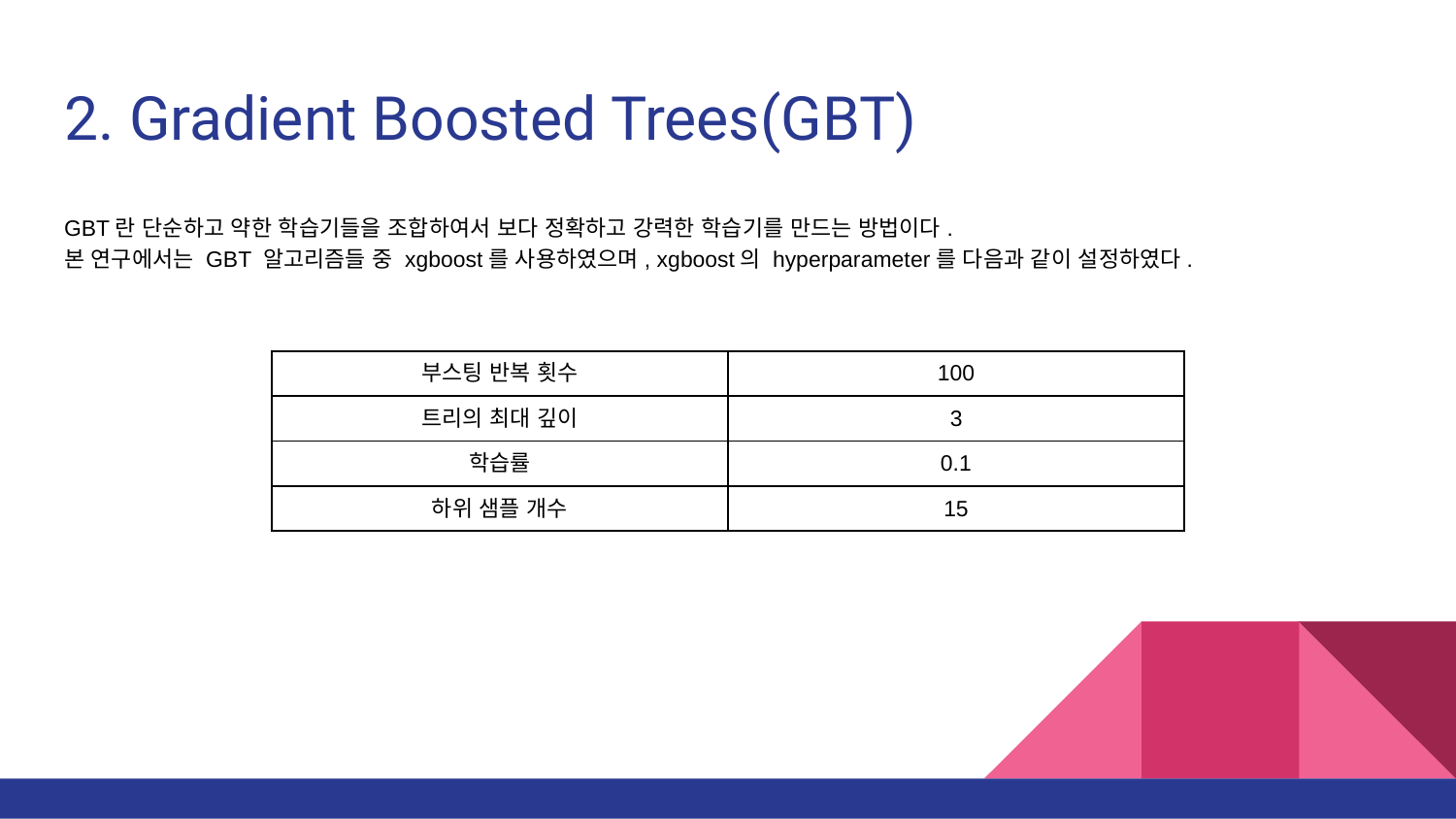

# 2. Gradient Boosted Trees(GBT)
GBT란 단순하고 약한 학습기들을 조합하여서 보다 정확하고 강력한 학습기를 만드는 방법이다.
본 연구에서는 GBT 알고리즘들 중 xgboost를 사용하였으며, xgboost의 hyperparameter를 다음과 같이 설정하였다.
| 부스팅 반복 횟수 | 100 |
| --- | --- |
| 트리의 최대 깊이 | 3 |
| 학습률 | 0.1 |
| 하위 샘플 개수 | 15 |